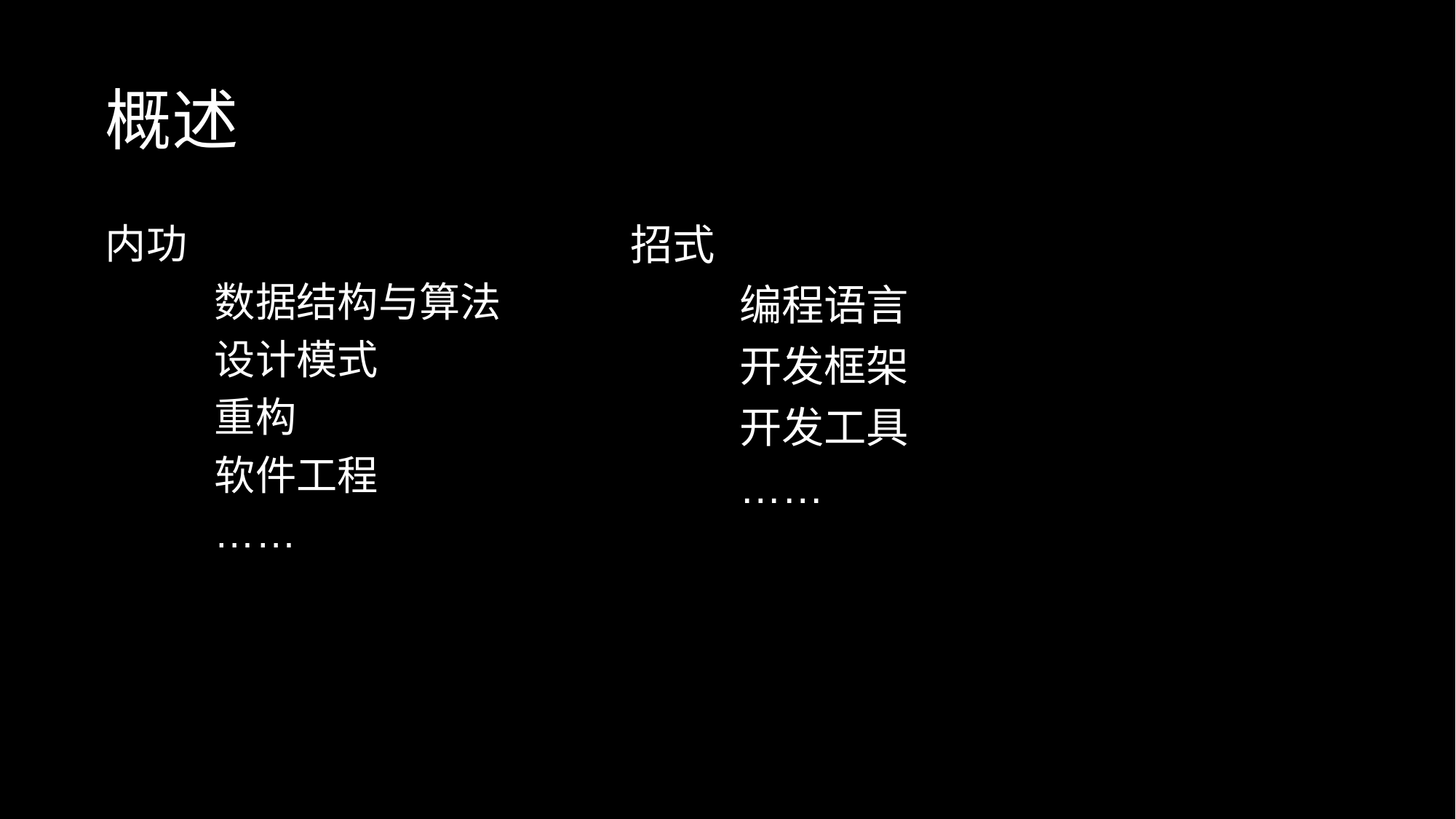

# 概述
内功
	数据结构与算法
	设计模式
	重构
	软件工程
	……

招式
	编程语言
	开发框架
	开发工具
	……